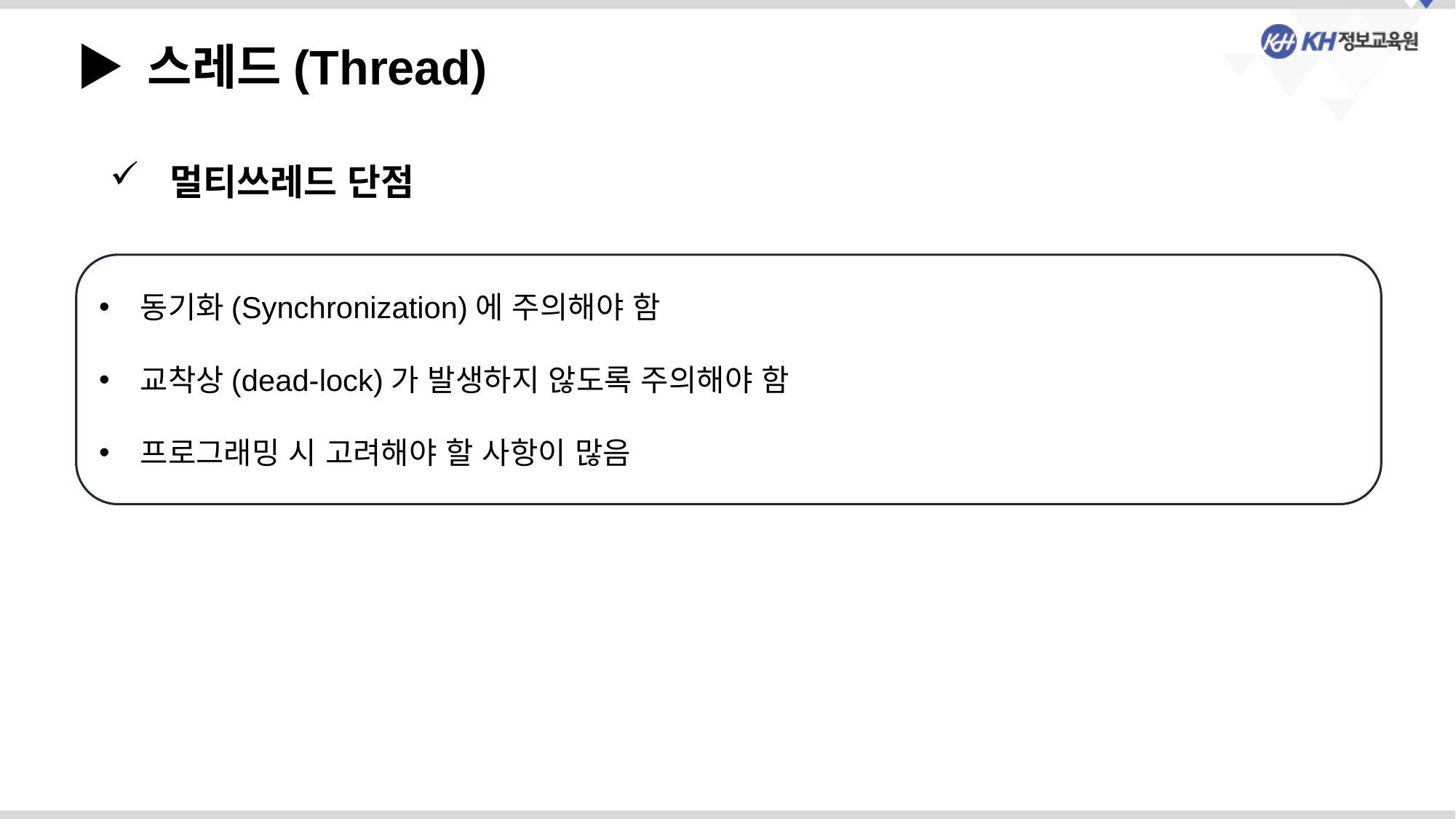

▶ 스레드(Thread)
 멀티쓰레드 단점
동기화(Synchronization)에 주의해야 함

교착상(dead-lock)가 발생하지 않도록 주의해야 함

프로그래밍 시 고려해야 할 사항이 많음